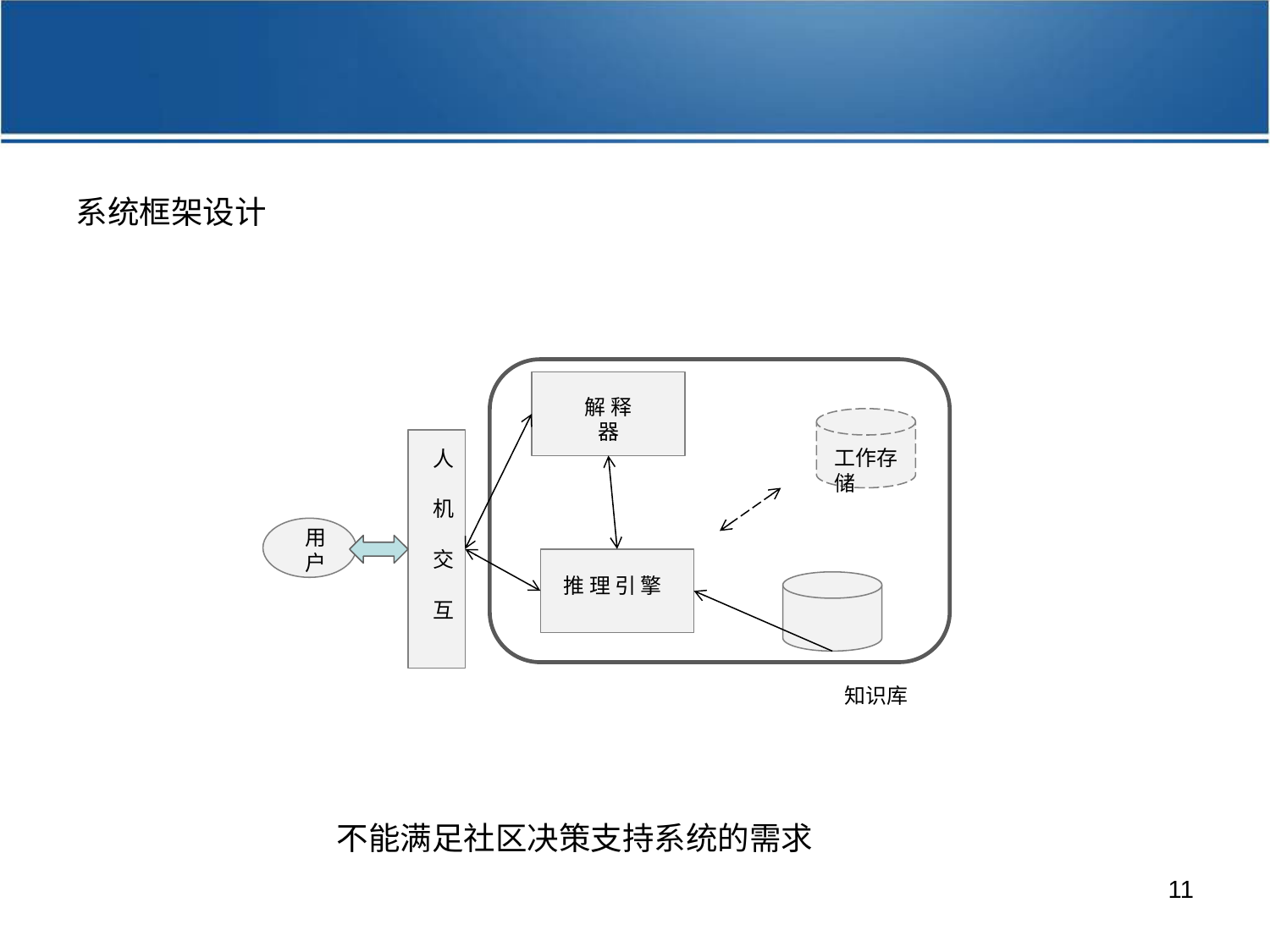

系统框架设计

解 释 器

人

机

交

互
工作存储

用户

推 理 引 擎

知识库
不能满足社区决策支持系统的需求
11